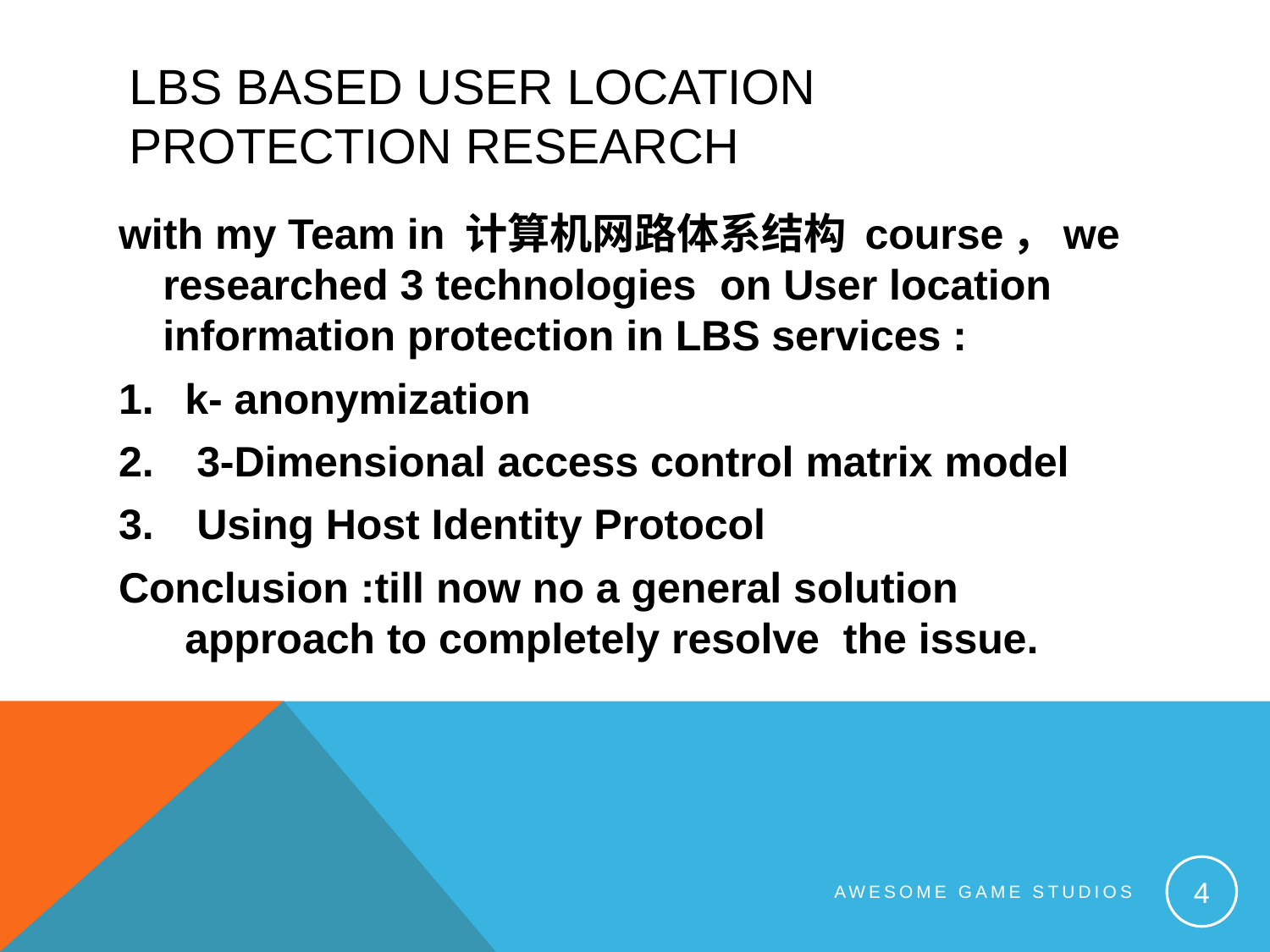

# LBS based user location protection research
with my Team in 计算机网路体系结构 course，we researched 3 technologies  on User location information protection in LBS services :
k- anonymization
 3-Dimensional access control matrix model
 Using Host Identity Protocol
Conclusion :till now no a general solution approach to completely resolve  the issue.

4
Awesome Game Studios